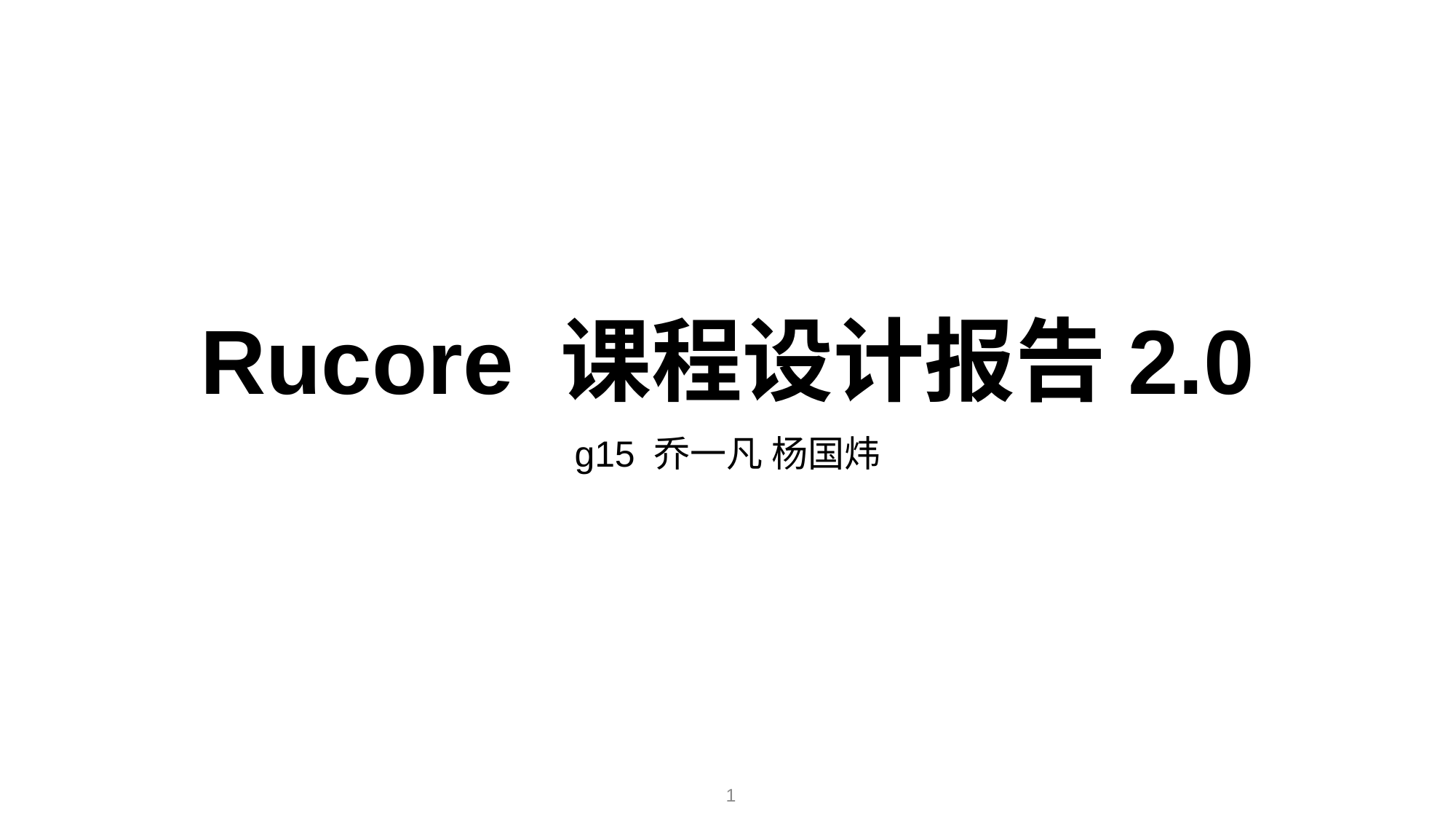

# Rucore 课程设计报告2.0
g15 乔一凡 杨国炜
1